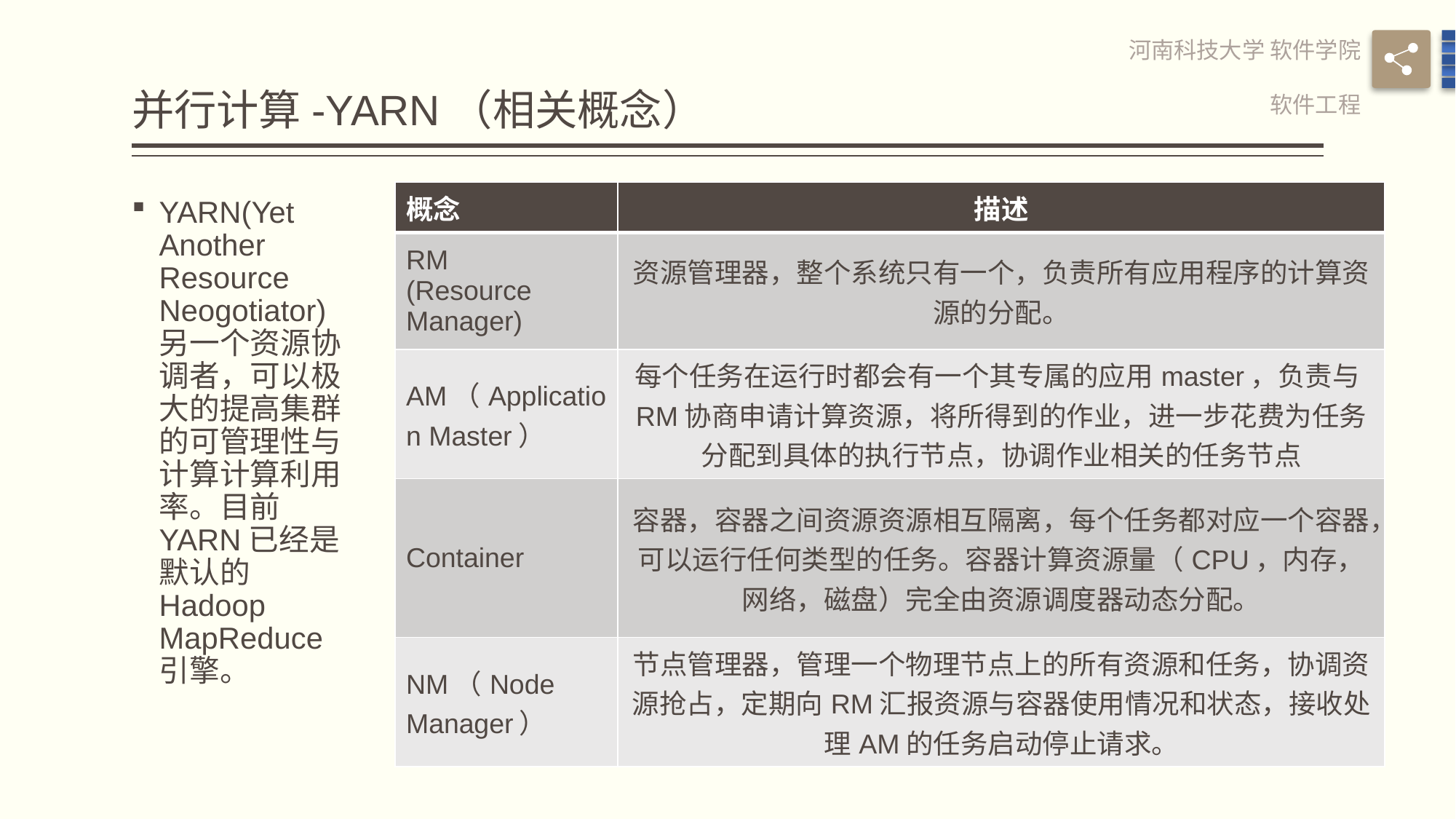

# 并行计算-YARN（相关概念）
河南科技大学 软件学院
软件工程

| 概念 | 描述 |
| --- | --- |
| RM (Resource Manager) | 资源管理器，整个系统只有一个，负责所有应用程序的计算资源的分配。 |
| AM（Application Master） | 每个任务在运行时都会有一个其专属的应用master，负责与RM协商申请计算资源，将所得到的作业，进一步花费为任务分配到具体的执行节点，协调作业相关的任务节点 |
| Container | 容器，容器之间资源资源相互隔离，每个任务都对应一个容器，可以运行任何类型的任务。容器计算资源量（CPU，内存，网络，磁盘）完全由资源调度器动态分配。 |
| NM（Node Manager） | 节点管理器，管理一个物理节点上的所有资源和任务，协调资源抢占，定期向RM汇报资源与容器使用情况和状态，接收处理AM的任务启动停止请求。 |
YARN(Yet Another Resource Neogotiator) 另一个资源协调者，可以极大的提高集群的可管理性与计算计算利用率。目前YARN已经是默认的Hadoop MapReduce引擎。